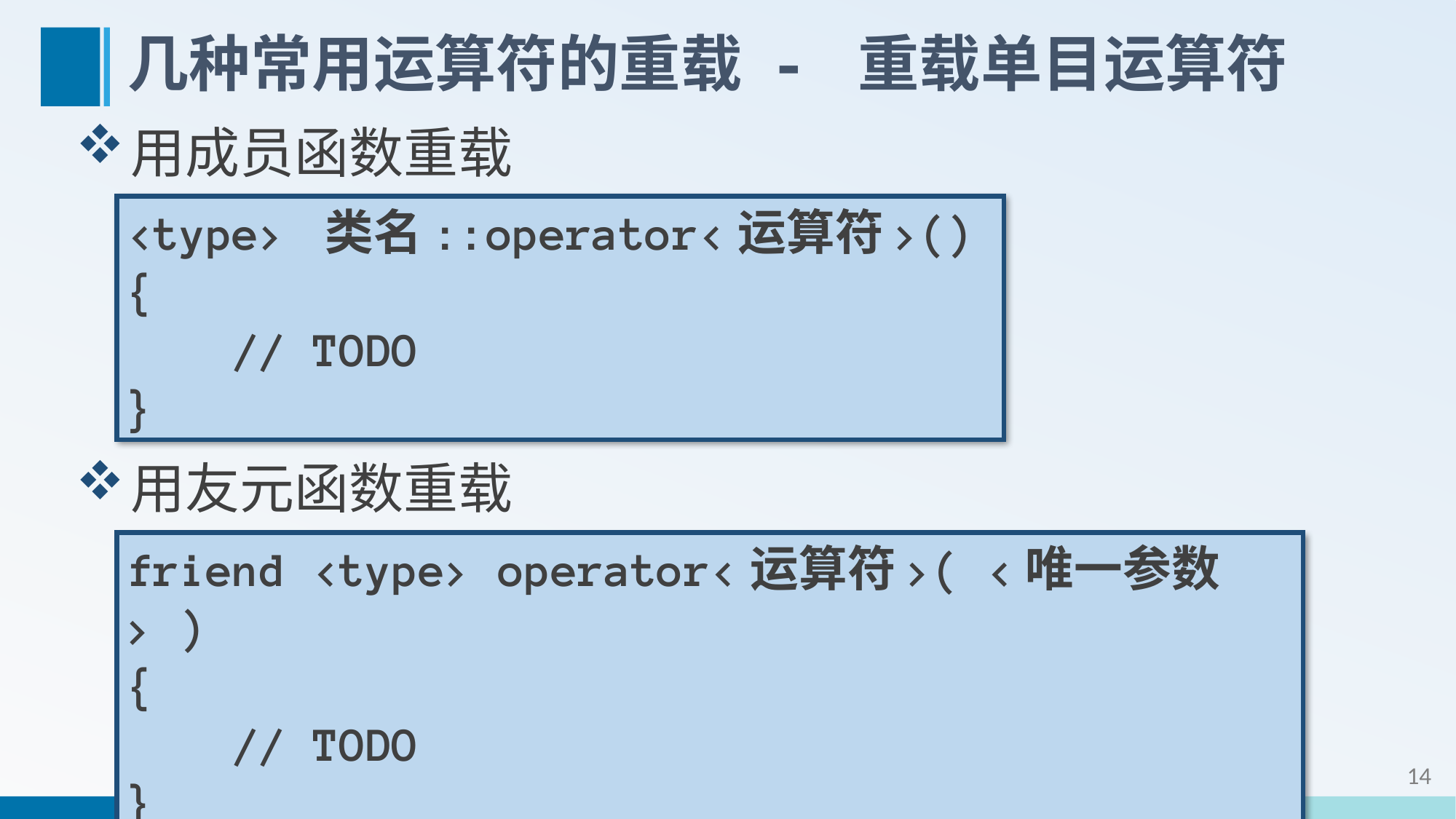

# 几种常用运算符的重载 - 重载单目运算符
用成员函数重载
<type> 类名::operator<运算符>()
{
    // TODO
}
用友元函数重载
friend <type> operator<运算符>( <唯一参数> )
{
    // TODO
}